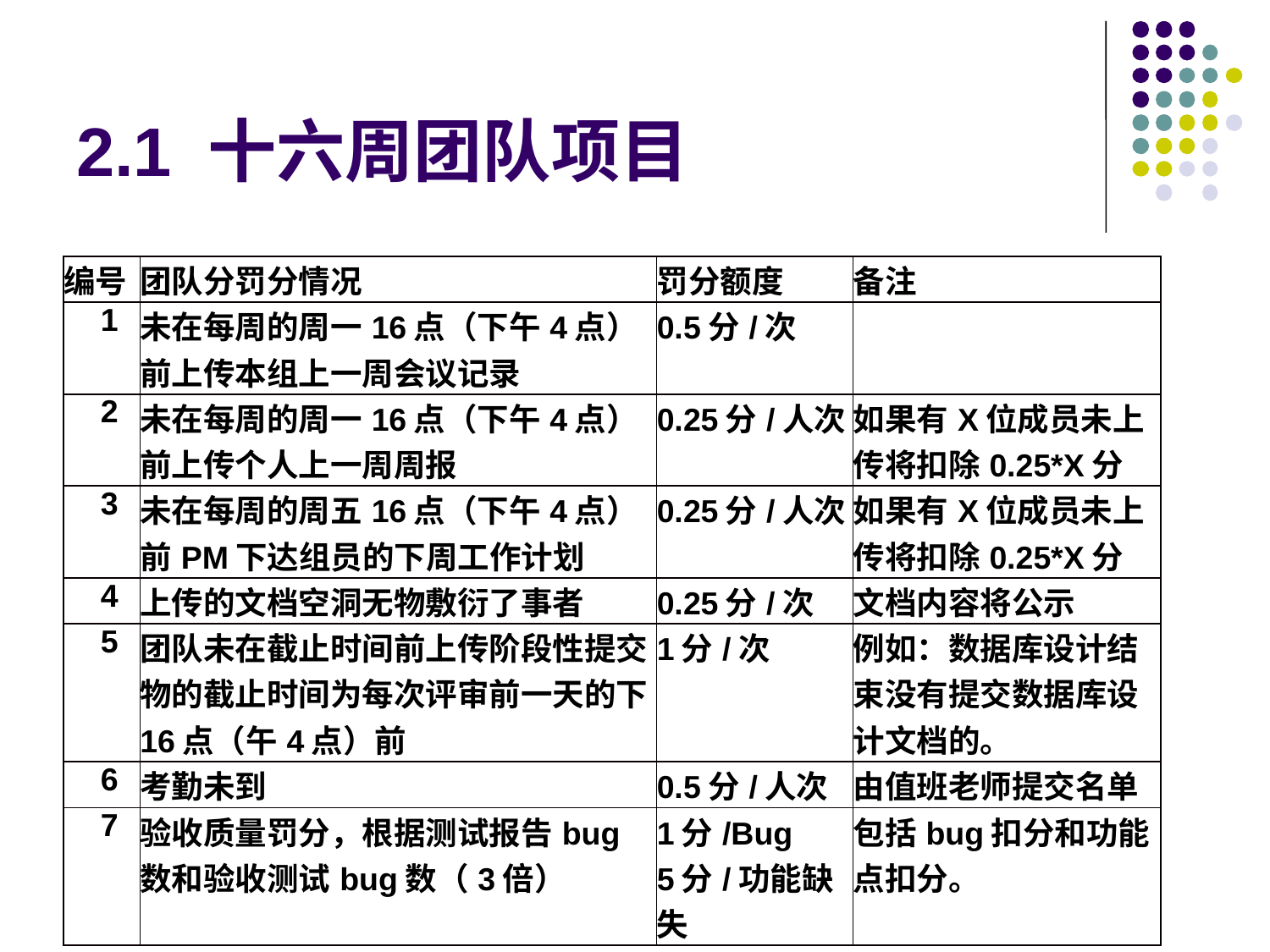

# 2.1 十六周团队项目
| 编号 | 团队分罚分情况 | 罚分额度 | 备注 |
| --- | --- | --- | --- |
| 1 | 未在每周的周一16点（下午4点）前上传本组上一周会议记录 | 0.5分/次 |  |
| 2 | 未在每周的周一16点（下午4点）前上传个人上一周周报 | 0.25分/人次 | 如果有X位成员未上传将扣除0.25\*X分 |
| 3 | 未在每周的周五16点（下午4点）前PM下达组员的下周工作计划 | 0.25分/人次 | 如果有X位成员未上传将扣除0.25\*X分 |
| 4 | 上传的文档空洞无物敷衍了事者 | 0.25分/次 | 文档内容将公示 |
| 5 | 团队未在截止时间前上传阶段性提交物的截止时间为每次评审前一天的下16点（午4点）前 | 1分/次 | 例如：数据库设计结束没有提交数据库设计文档的。 |
| 6 | 考勤未到 | 0.5分/人次 | 由值班老师提交名单 |
| 7 | 验收质量罚分，根据测试报告bug数和验收测试bug数（3倍） | 1分/Bug 5分/功能缺失 | 包括bug扣分和功能点扣分。 |